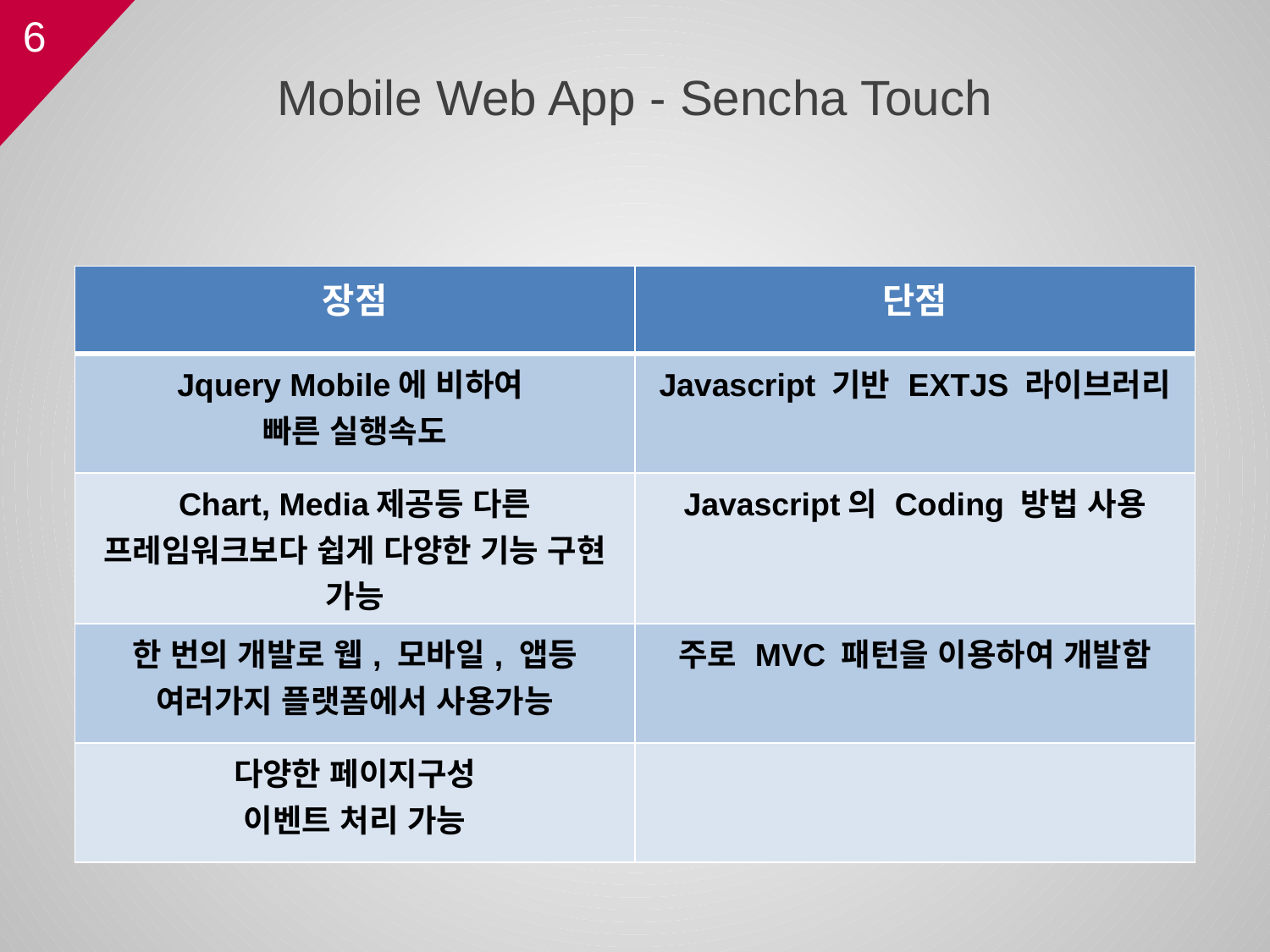

# Mobile Web App - Sencha Touch
| 장점 | 단점 |
| --- | --- |
| Jquery Mobile에 비하여 빠른 실행속도 | Javascript 기반 EXTJS 라이브러리 |
| Chart, Media제공등 다른 프레임워크보다 쉽게 다양한 기능 구현 가능 | Javascript의 Coding 방법 사용 |
| 한 번의 개발로 웹, 모바일, 앱등 여러가지 플랫폼에서 사용가능 | 주로 MVC 패턴을 이용하여 개발함 |
| 다양한 페이지구성 이벤트 처리 가능 |  |